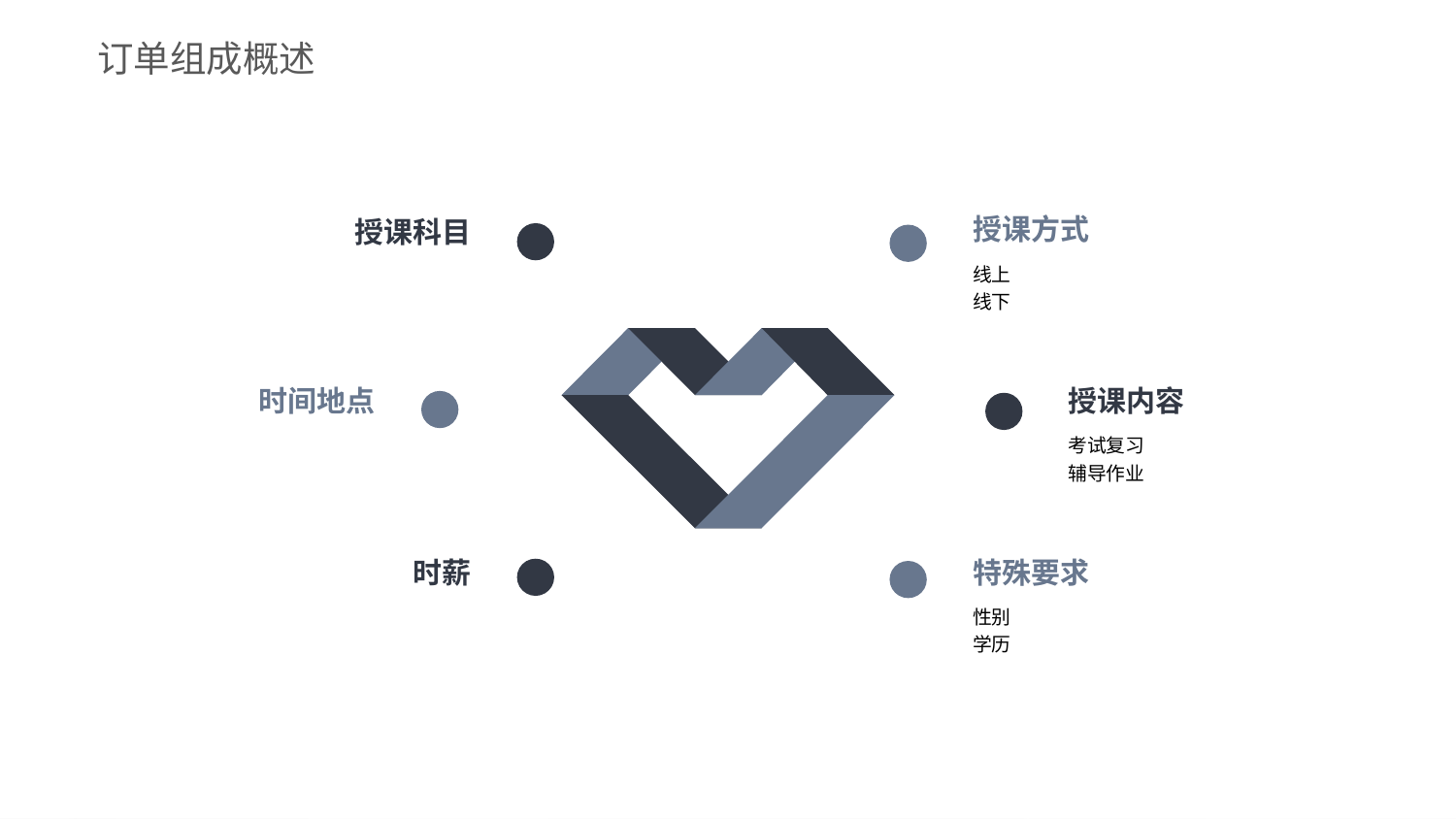

订单组成概述
授课方式
线上
线下
授课科目

时间地点

授课内容
考试复习
辅导作业

时薪

特殊要求
性别
学历